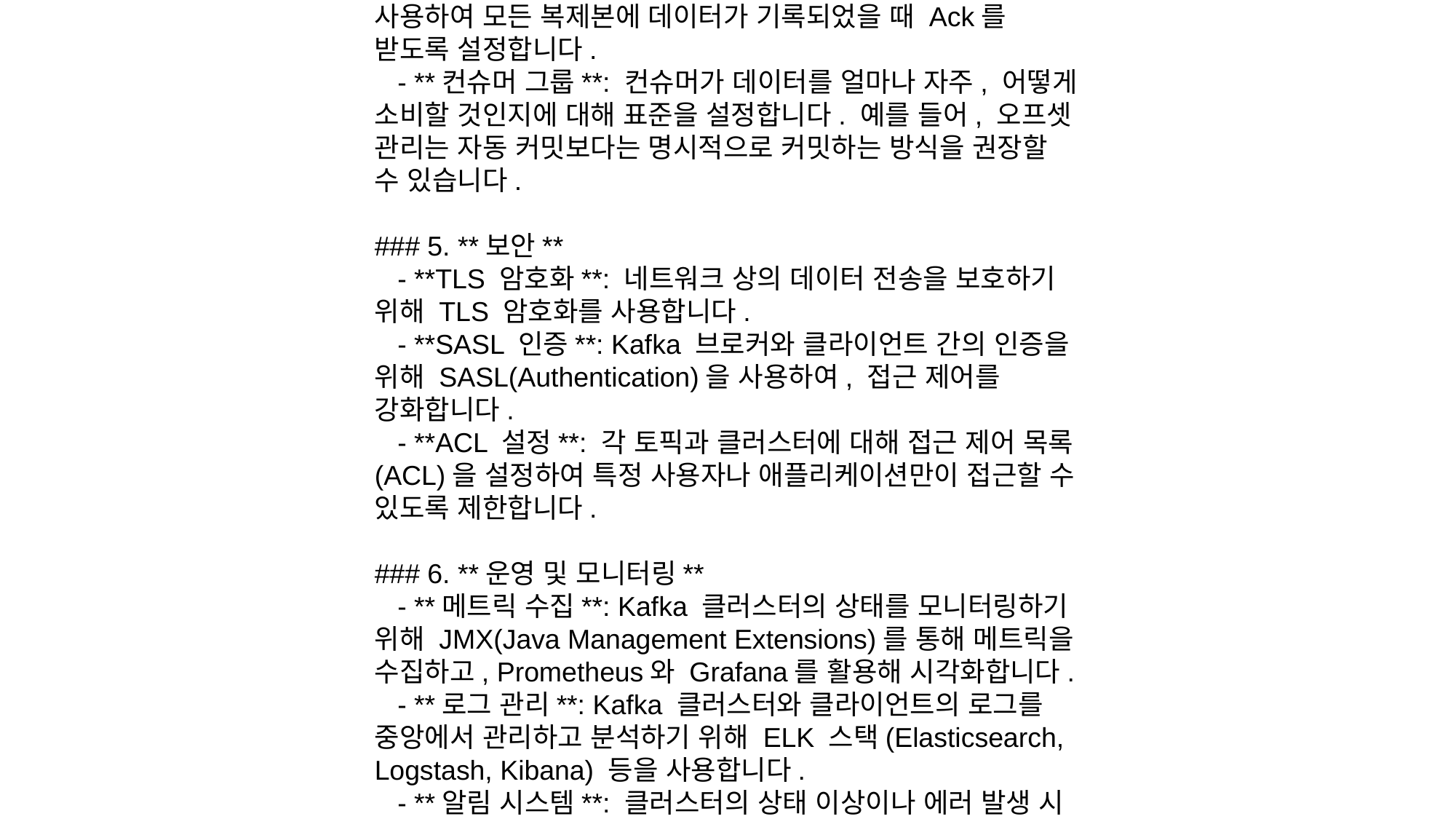

Kafka 기반의 연계 표준을 설정하는 것은 여러 시스템 간의 데이터 교환을 효율적이고 신뢰성 있게 수행하기 위해 중요합니다. 이 표준은 데이터의 포맷, 전송 방식, 보안, 모니터링 및 운영 절차 등을 정의하는 규칙과 가이드라인을 포함합니다. 다음은 Kafka 기반의 연계 표준을 설계할 때 고려해야 할 주요 요소들입니다.

### 1. **데이터 포맷**
   - **Avro**: 스키마를 명확히 정의할 수 있어 Kafka와 잘 맞는 포맷. 데이터의 스키마를 중앙에서 관리하고, 데이터의 호환성을 보장하기 위해 추천됩니다.
   - **JSON**: 사람이 읽을 수 있는 포맷으로 디버깅이 용이하지만, Avro에 비해 효율성이 떨어질 수 있습니다.
   - **Protobuf**: Avro와 유사하게 바이너리 포맷으로, 스키마를 정의하며, 성능과 데이터 크기에서 이점을 가질 수 있습니다.

### 2. **스키마 관리**
   - **Schema Registry**: 스키마를 중앙에서 관리하여 데이터 생산자와 소비자가 동일한 스키마를 사용할 수 있도록 보장합니다. Schema Registry는 스키마의 호환성 검사를 통해 데이터 손실이나 오류를 방지합니다.
   - **스키마 버저닝**: 데이터를 업데이트하거나 변경할 때, 기존 데이터를 깨뜨리지 않도록 스키마에 버전을 부여하고, 이전 버전과 호환되도록 관리합니다.

### 3. **토픽 설계**
   - **네이밍 컨벤션**: 토픽 이름은 일관성 있고, 명확하게 지정합니다. 예를 들어, `application_name.environment.topic_name` 형식을 사용할 수 있습니다.
   - **토픽 파티셔닝**: 데이터의 확장성과 성능을 위해 파티션을 적절하게 설계합니다. 파티셔닝 키를 적절히 선정하여 데이터의 균형 분배를 도모합니다.
   - **토픽 청소 정책**: 토픽의 데이터를 얼마나 오래 보관할 것인지 설정합니다. 이는 로그 삭제 정책이나 로그 압축을 사용하여 설정할 수 있습니다.

### 4. **프로듀서와 컨슈머 설정**
   - **프로듀서**: 적절한 Ack 설정을 통해 메시지가 안전하게 전송되도록 합니다. 기본적으로 `acks=all`을 사용하여 모든 복제본에 데이터가 기록되었을 때 Ack를 받도록 설정합니다.
   - **컨슈머 그룹**: 컨슈머가 데이터를 얼마나 자주, 어떻게 소비할 것인지에 대해 표준을 설정합니다. 예를 들어, 오프셋 관리는 자동 커밋보다는 명시적으로 커밋하는 방식을 권장할 수 있습니다.

### 5. **보안**
   - **TLS 암호화**: 네트워크 상의 데이터 전송을 보호하기 위해 TLS 암호화를 사용합니다.
   - **SASL 인증**: Kafka 브로커와 클라이언트 간의 인증을 위해 SASL(Authentication)을 사용하여, 접근 제어를 강화합니다.
   - **ACL 설정**: 각 토픽과 클러스터에 대해 접근 제어 목록(ACL)을 설정하여 특정 사용자나 애플리케이션만이 접근할 수 있도록 제한합니다.

### 6. **운영 및 모니터링**
   - **메트릭 수집**: Kafka 클러스터의 상태를 모니터링하기 위해 JMX(Java Management Extensions)를 통해 메트릭을 수집하고, Prometheus와 Grafana를 활용해 시각화합니다.
   - **로그 관리**: Kafka 클러스터와 클라이언트의 로그를 중앙에서 관리하고 분석하기 위해 ELK 스택(Elasticsearch, Logstash, Kibana) 등을 사용합니다.
   - **알림 시스템**: 클러스터의 상태 이상이나 에러 발생 시 즉각적인 알림을 위해 알림 시스템(Slack, PagerDuty 등)과 연계합니다.

### 7. **데이터 재처리 및 복구**
   - **리플레이 기능**: 필요 시 데이터 재처리를 위해 오프셋을 관리하고, 특정 시점의 데이터를 재처리할 수 있도록 표준 절차를 마련합니다.
   - **백업 및 복구**: 중요한 데이터를 안전하게 보관하기 위해 Kafka 로그를 주기적으로 백업하고, 복구 절차를 마련합니다.

### 8. **성능 최적화**
   - **브로커 설정 최적화**: 브로커의 성능을 최적화하기 위해 적절한 메모리 및 디스크 설정, 네트워크 설정을 적용합니다.
   - **압축 사용**: 데이터 전송 시 네트워크 대역폭을 절약하기 위해 적절한 압축 알고리즘(Gzip, Snappy 등)을 사용합니다.

### 9. **변경 관리**
   - **데이터 스키마 변경**: 스키마 변경 시 호환성을 유지하며, 모든 관련 시스템에 대한 사전 공지 및 테스트 절차를 확립합니다.
   - **토픽 변경**: 새로운 토픽 생성 또는 기존 토픽 변경 시, 그에 따른 영향을 분석하고, 관련된 모든 시스템과의 호환성을 검토합니다.

### 10. **테스트 및 검증**
   - **단위 테스트**: 각 마이크로서비스에서 프로듀서와 컨슈머 로직을 테스트하기 위해 단위 테스트를 실시합니다.
   - **통합 테스트**: Kafka 클러스터와의 연동을 포함한 통합 테스트를 수행하여 전체 시스템이 제대로 작동하는지 검증합니다.

이러한 표준을 설정하고 준수함으로써 Kafka 기반의 시스템 간 연계를 효과적이고 안전하게 관리할 수 있습니다. 표준화된 연계 규칙을 통해 시스템 간 통신의 신뢰성을 높이고, 운영 및 유지보수의 효율성을 향상시킬 수 있습니다.